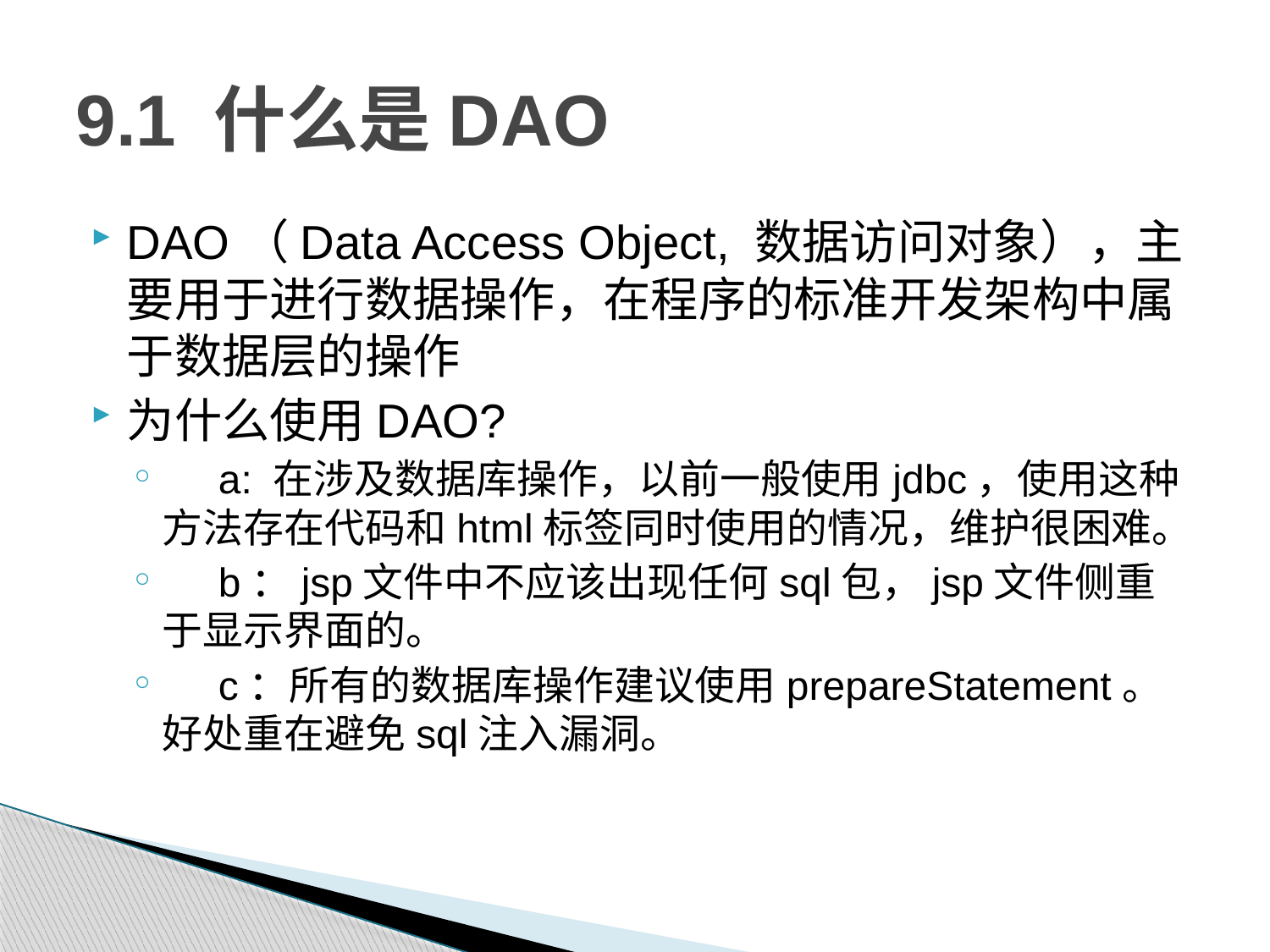

# 9.1 什么是DAO
DAO（Data Access Object, 数据访问对象），主要用于进行数据操作，在程序的标准开发架构中属于数据层的操作
为什么使用DAO?
     a: 在涉及数据库操作，以前一般使用jdbc，使用这种方法存在代码和html标签同时使用的情况，维护很困难。
     b：jsp文件中不应该出现任何sql包，jsp文件侧重于显示界面的。
     c：所有的数据库操作建议使用prepareStatement。好处重在避免sql注入漏洞。